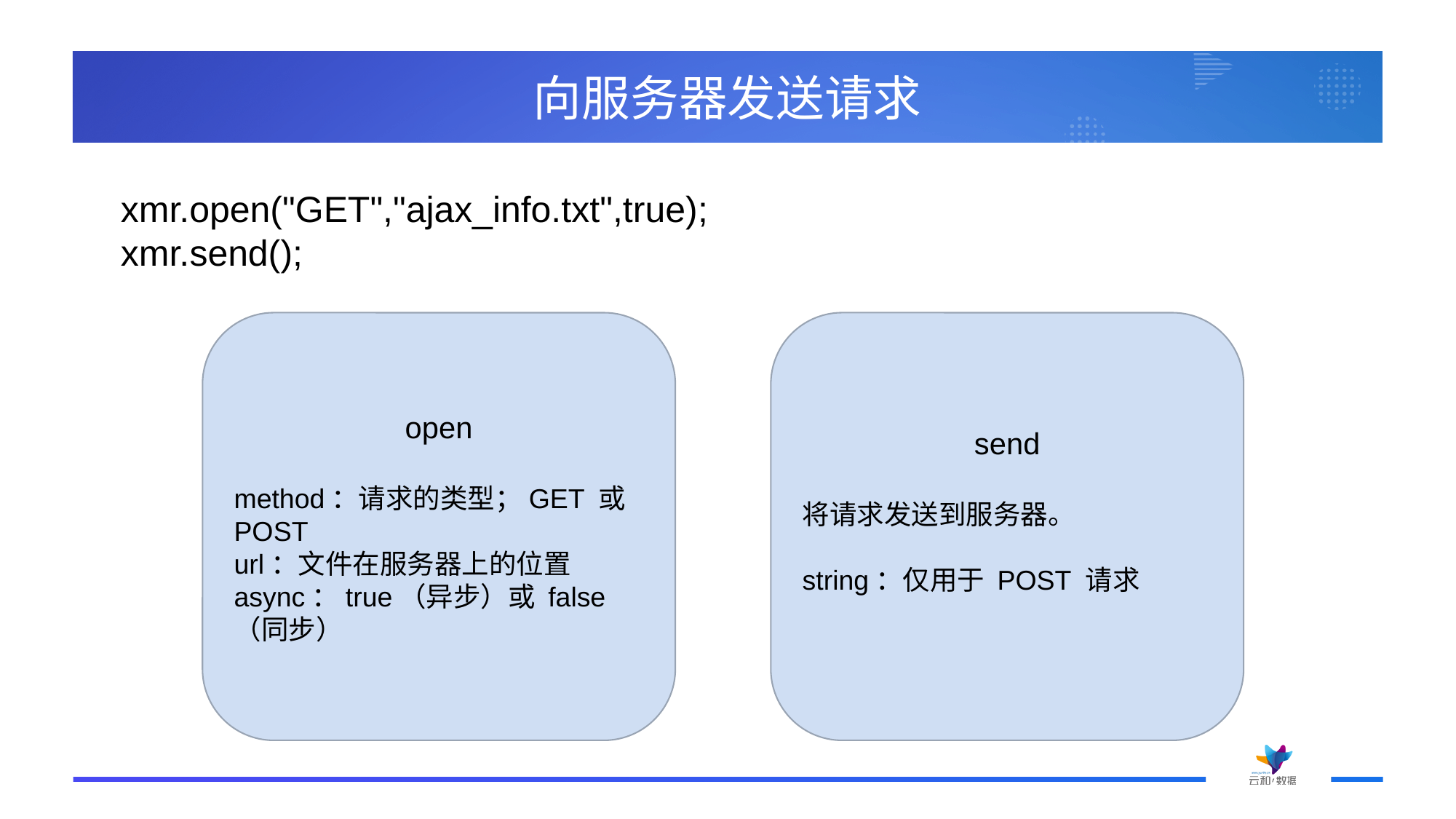

# 向服务器发送请求

xmr.open("GET","ajax_info.txt",true);
xmr.send();
open

method：请求的类型；GET 或 POST
url：文件在服务器上的位置
async：true（异步）或 false（同步）
send

将请求发送到服务器。

string：仅用于 POST 请求